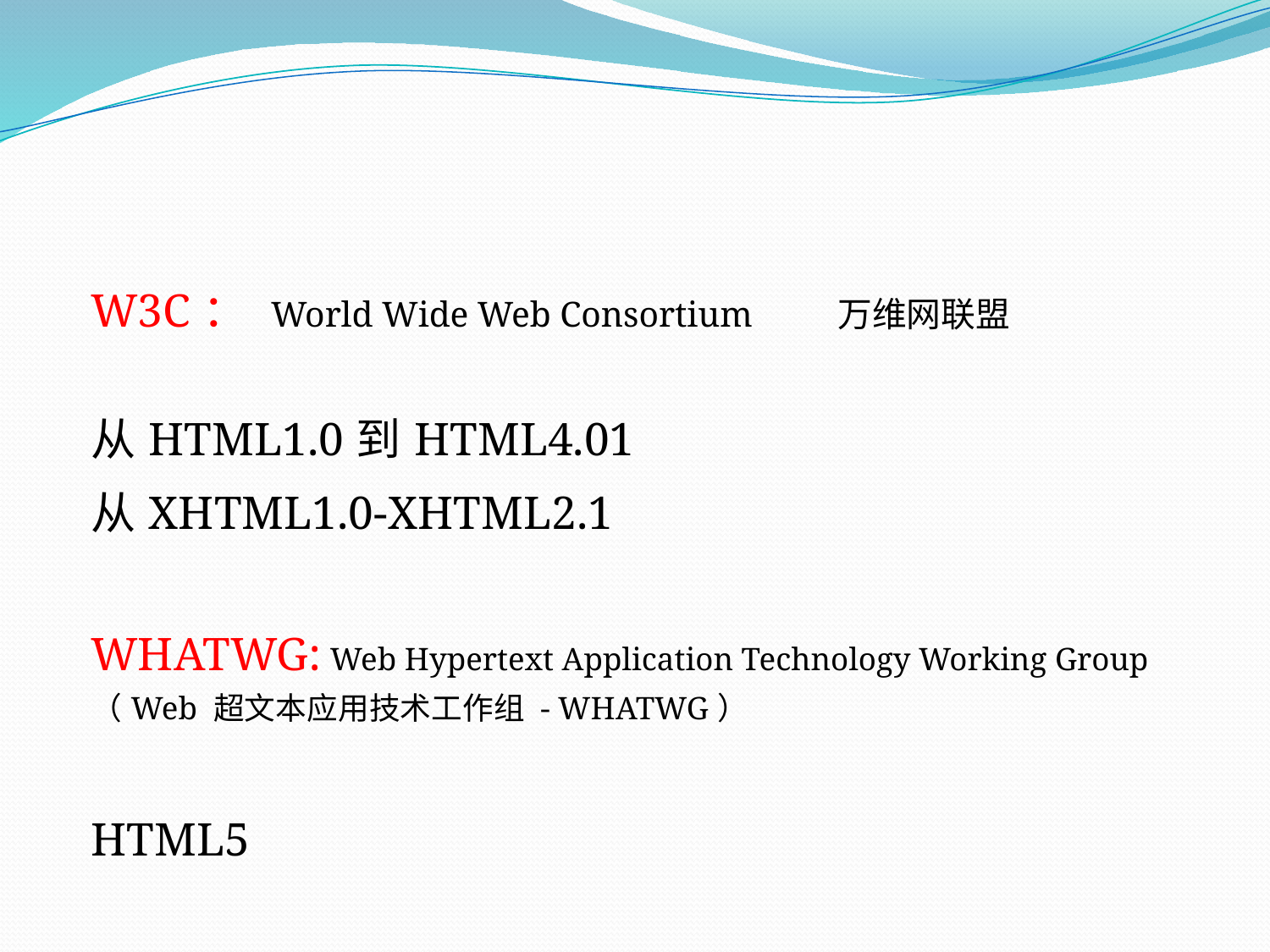

W3C： World Wide Web Consortium	万维网联盟

	从HTML1.0到HTML4.01
	从XHTML1.0-XHTML2.1

WHATWG: Web Hypertext Application Technology Working Group 		（Web 超文本应用技术工作组 - WHATWG）

	HTML5